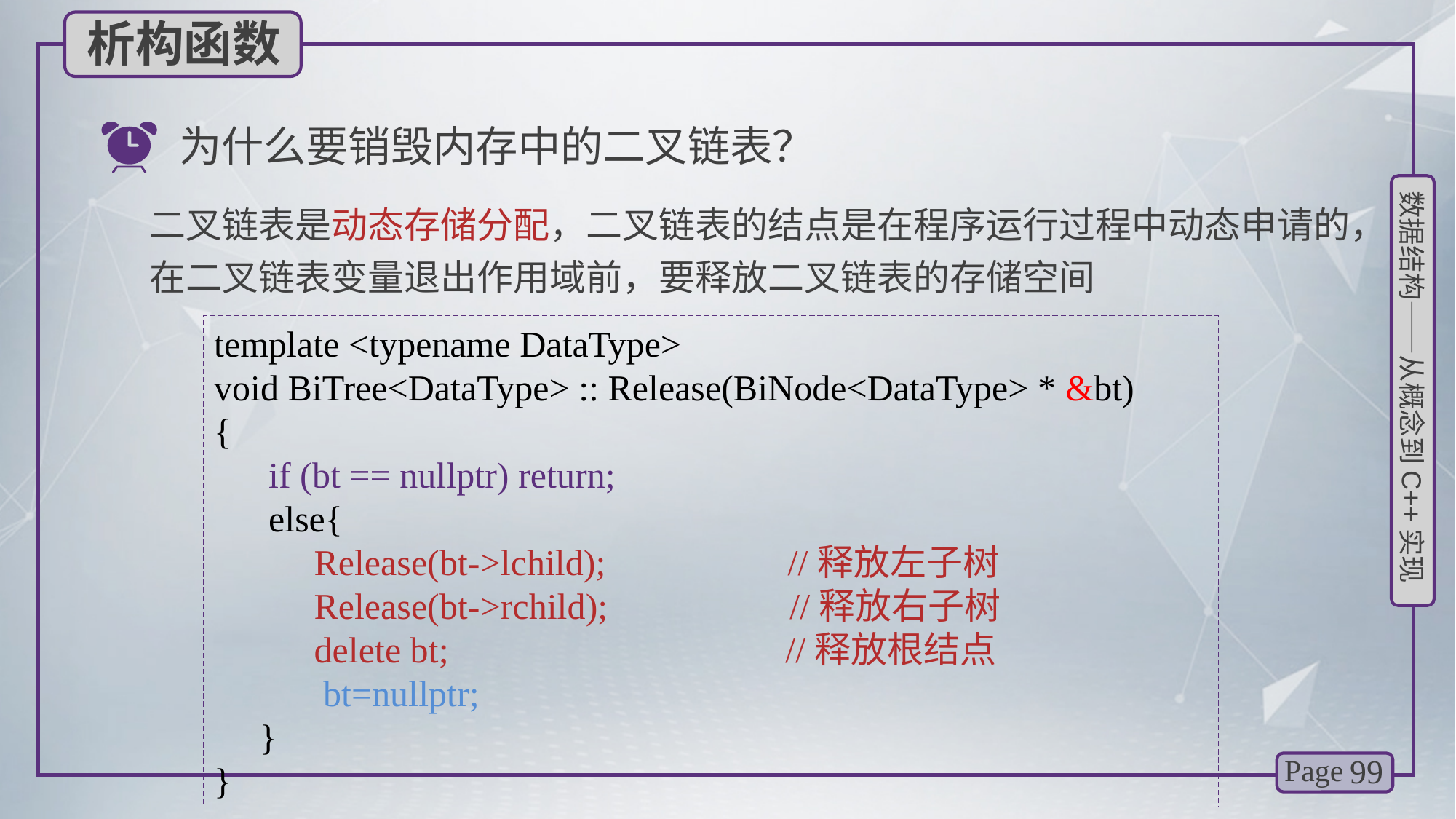

析构函数

为什么要销毁内存中的二叉链表？

二叉链表是动态存储分配，二叉链表的结点是在程序运行过程中动态申请的，在二叉链表变量退出作用域前，要释放二叉链表的存储空间
template <typename DataType>
void BiTree<DataType> :: Release(BiNode<DataType> * &bt)
{
      if (bt == nullptr) return;
      else{
           Release(bt->lchild);                    //释放左子树
           Release(bt->rchild);                    //释放右子树
           delete bt;                                     //释放根结点
	bt=nullptr;
     }
}